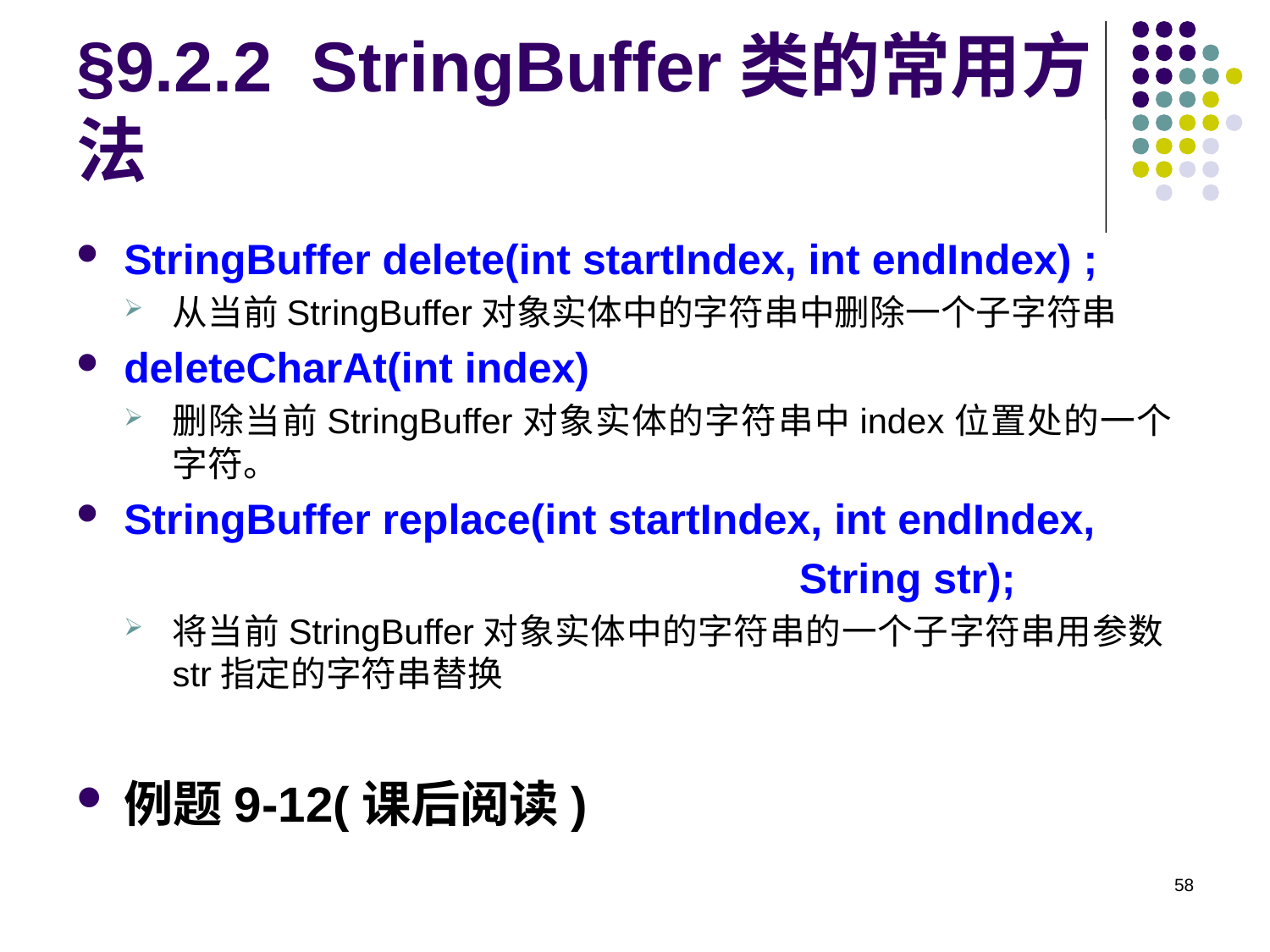

# §9.2.2  StringBuffer类的常用方法
StringBuffer delete(int startIndex, int endIndex) ;
从当前StringBuffer对象实体中的字符串中删除一个子字符串
deleteCharAt(int index)
删除当前StringBuffer对象实体的字符串中index位置处的一个字符。
StringBuffer replace(int startIndex, int endIndex,
                                                             String str);
将当前StringBuffer对象实体中的字符串的一个子字符串用参数str指定的字符串替换

例题9-12(课后阅读)

58